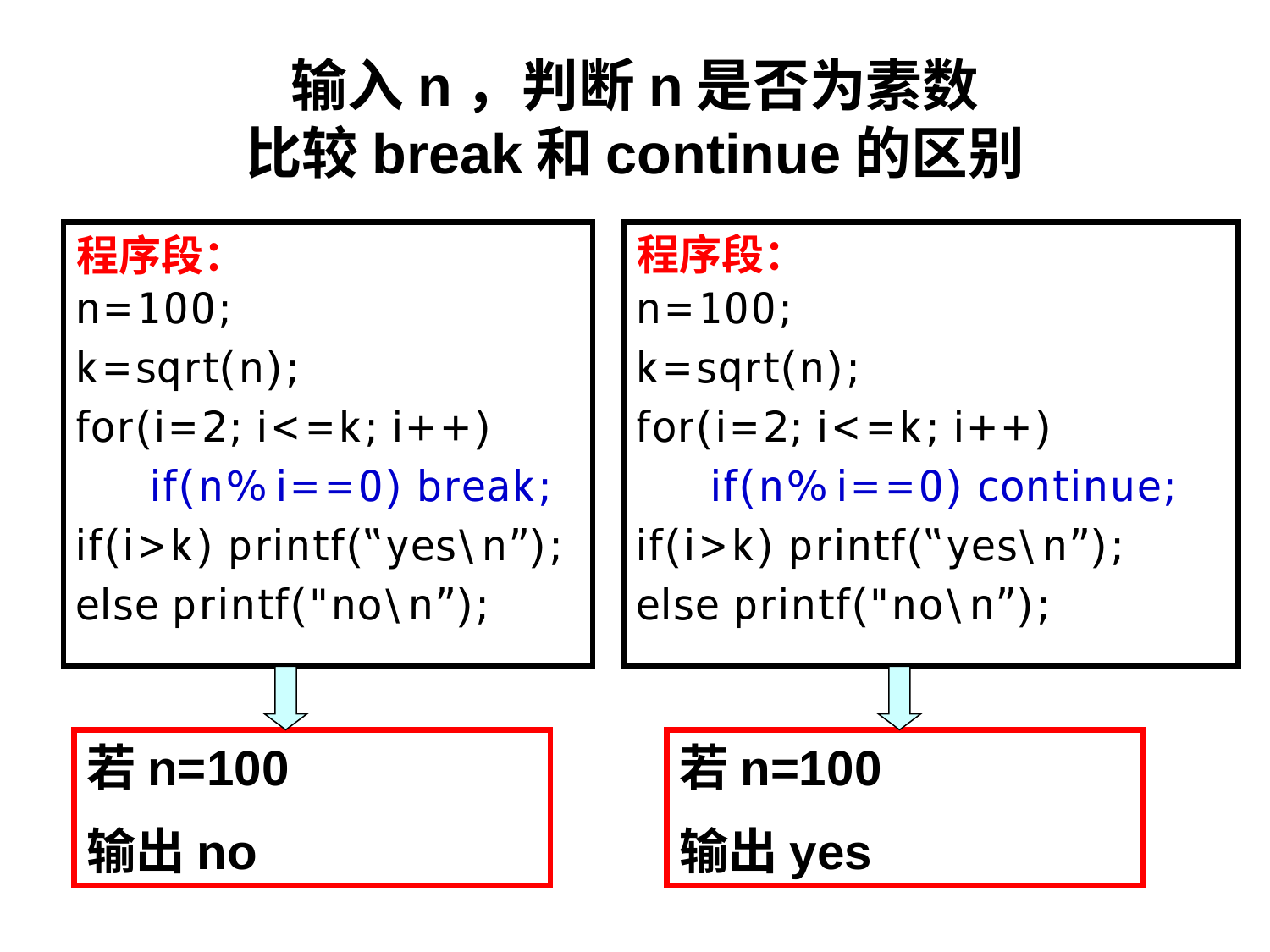

# 输入n，判断n是否为素数 比较break和continue的区别
程序段：
n=100;
k=sqrt(n);
for(i=2; i<=k; i++)
      if(n%i==0) break;
if(i>k) printf(“yes\n”);
else printf("no\n”);

程序段：
n=100;
k=sqrt(n);
for(i=2; i<=k; i++)
      if(n%i==0) continue;
if(i>k) printf(“yes\n”);
else printf("no\n”);

若n=100
输出no
若n=100
输出yes